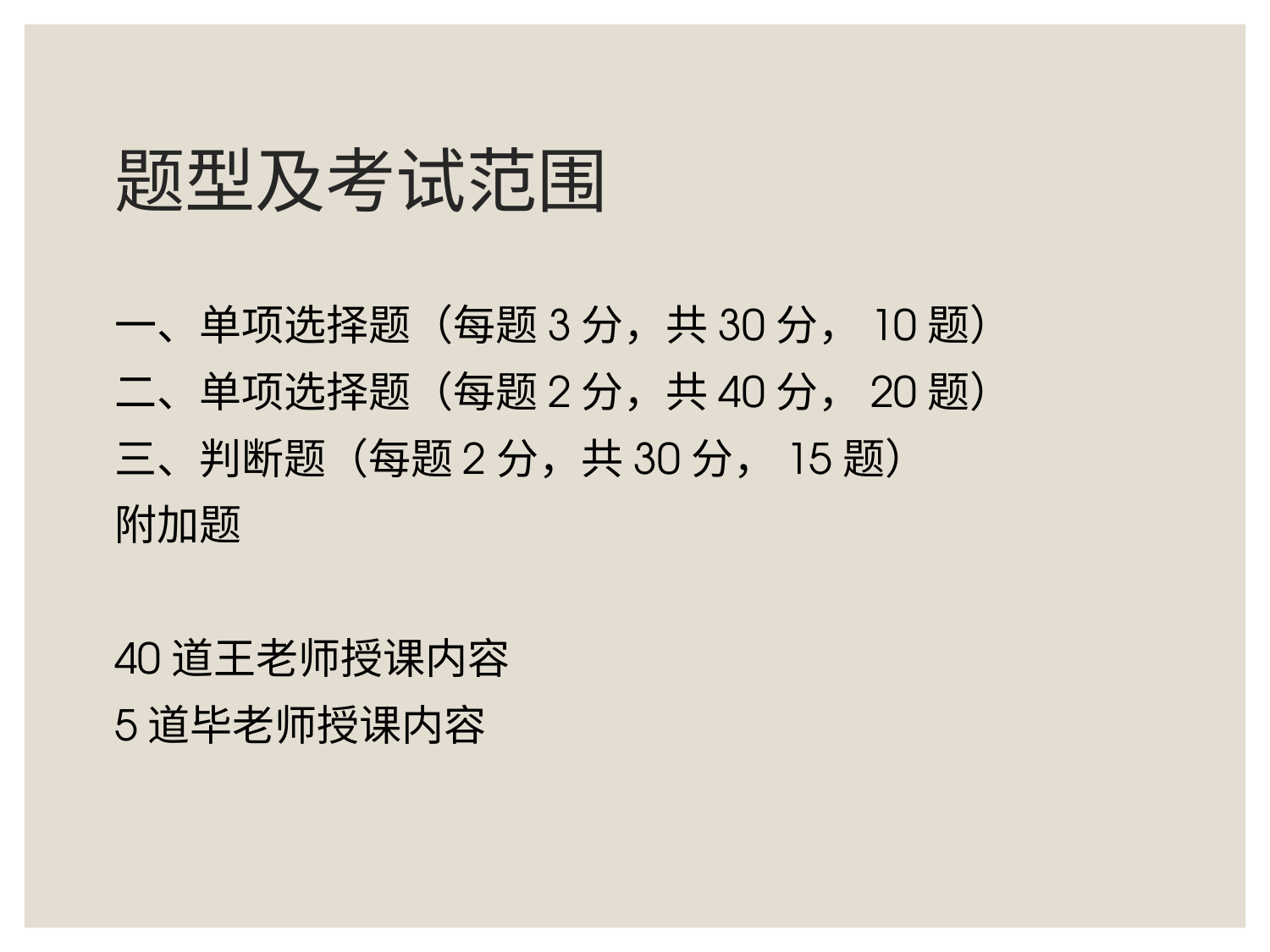

# 题型及考试范围
一、单项选择题（每题3分，共30分，10题）
二、单项选择题（每题2分，共40分，20题）
三、判断题（每题2分，共30分，15题）
附加题

40道王老师授课内容
5道毕老师授课内容